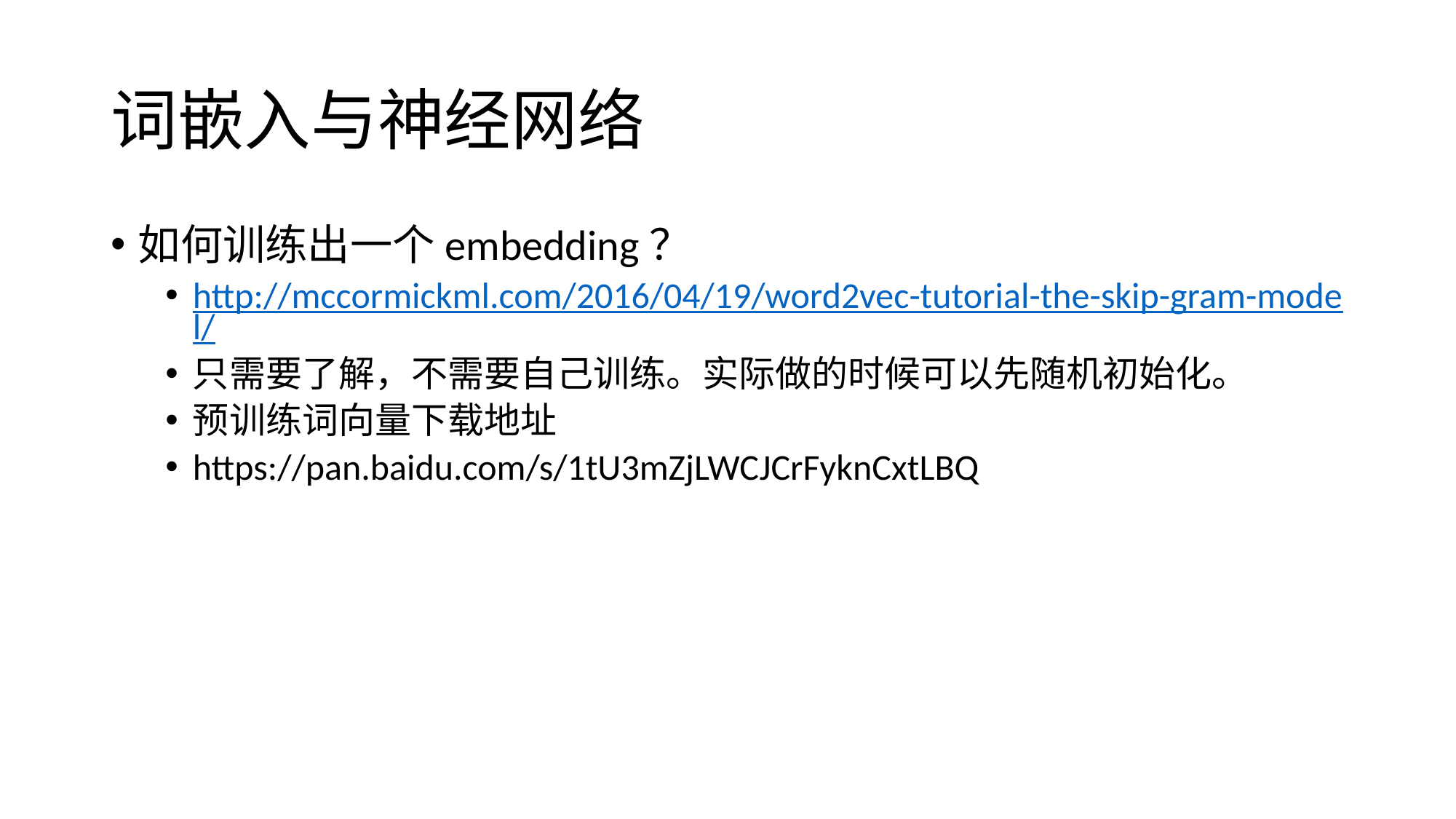

# 词嵌入与神经网络
如何训练出一个embedding？
http://mccormickml.com/2016/04/19/word2vec-tutorial-the-skip-gram-model/
只需要了解，不需要自己训练。实际做的时候可以先随机初始化。
预训练词向量下载地址
https://pan.baidu.com/s/1tU3mZjLWCJCrFyknCxtLBQ